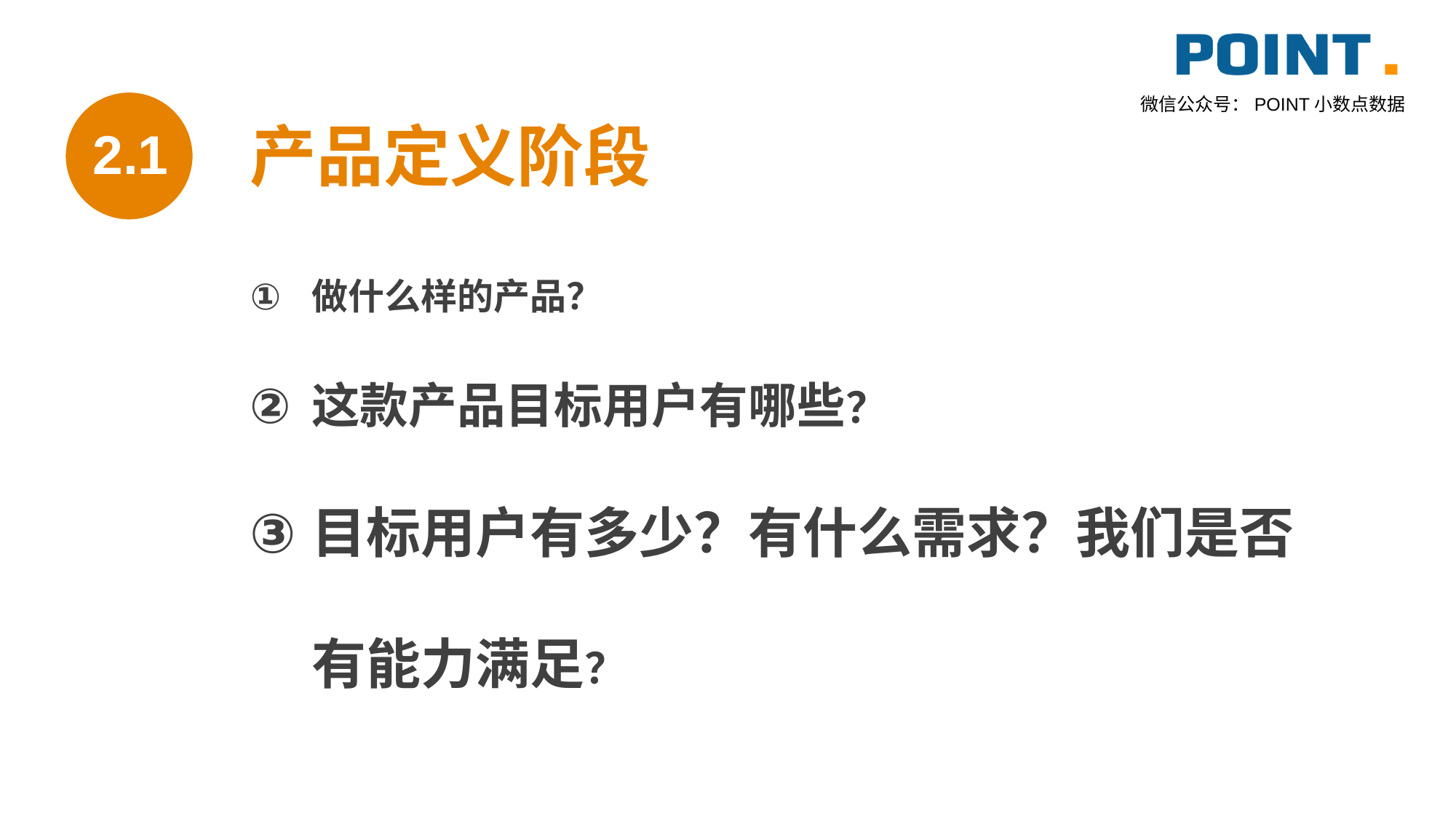

2.1
产品定义阶段
做什么样的产品？
这款产品目标用户有哪些？
目标用户有多少？有什么需求？我们是否有能力满足？